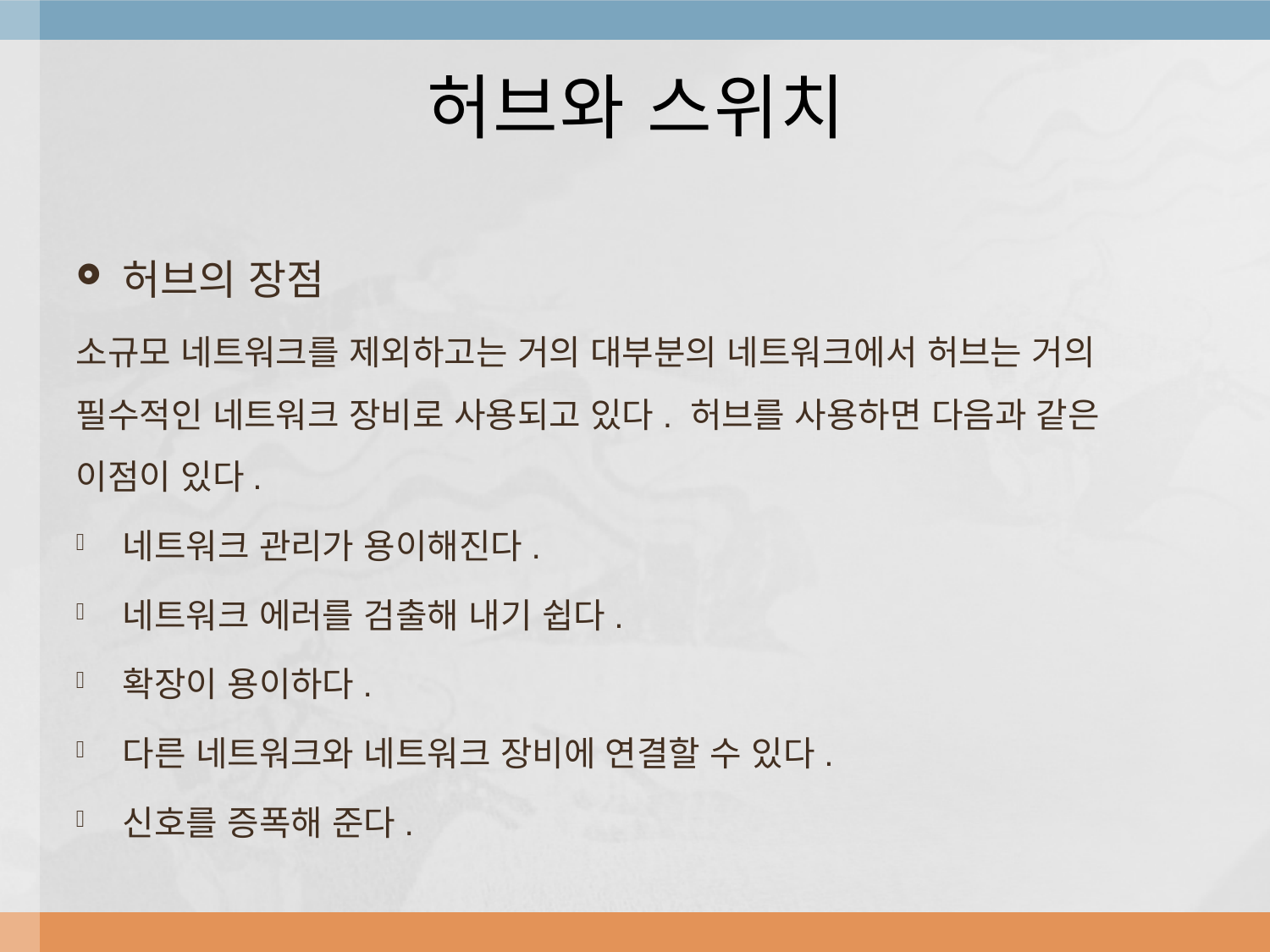

# 허브와 스위치
허브의 장점
소규모 네트워크를 제외하고는 거의 대부분의 네트워크에서 허브는 거의 필수적인 네트워크 장비로 사용되고 있다. 허브를 사용하면 다음과 같은 이점이 있다.
네트워크 관리가 용이해진다.
네트워크 에러를 검출해 내기 쉽다.
확장이 용이하다.
다른 네트워크와 네트워크 장비에 연결할 수 있다.
신호를 증폭해 준다.